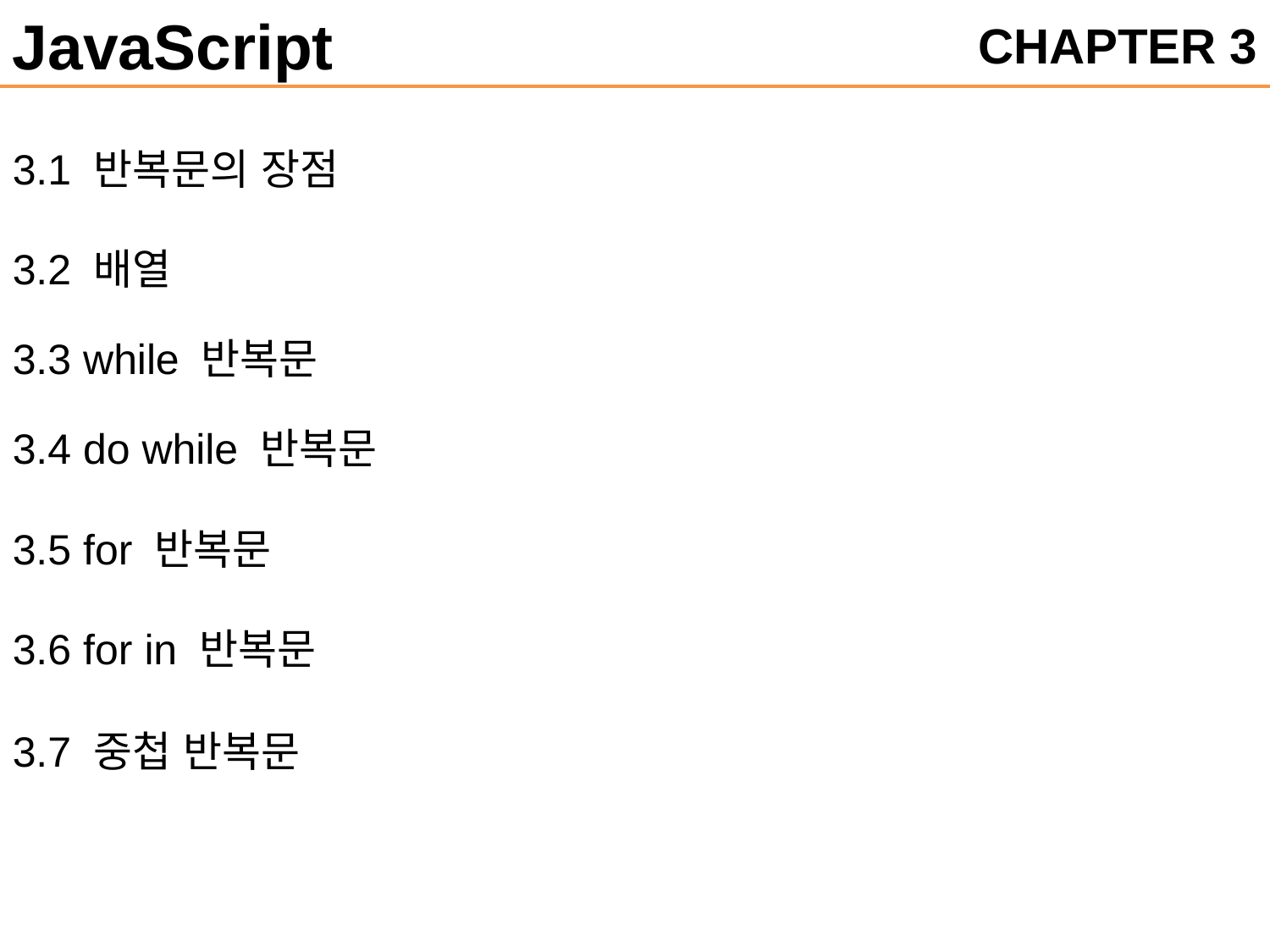

JavaScript
CHAPTER 3
3.1 반복문의 장점
3.2 배열
3.3 while 반복문
3.4 do while 반복문
3.5 for 반복문
3.6 for in 반복문
3.7 중첩 반복문